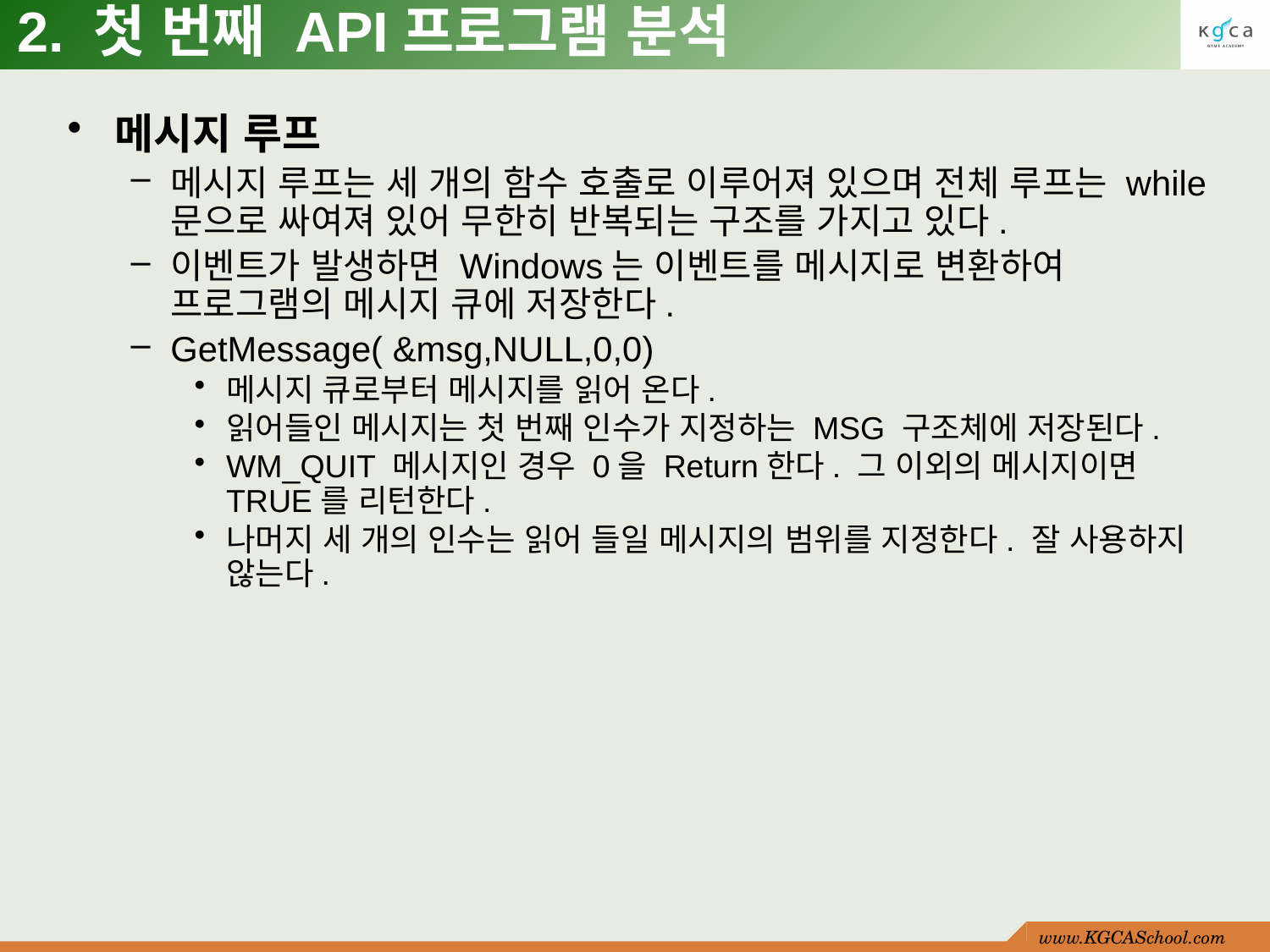

# 2. 첫 번째 API프로그램 분석
메시지 루프
메시지 루프는 세 개의 함수 호출로 이루어져 있으며 전체 루프는 while문으로 싸여져 있어 무한히 반복되는 구조를 가지고 있다.
이벤트가 발생하면 Windows는 이벤트를 메시지로 변환하여 프로그램의 메시지 큐에 저장한다.
GetMessage( &msg,NULL,0,0)
메시지 큐로부터 메시지를 읽어 온다.
읽어들인 메시지는 첫 번째 인수가 지정하는 MSG 구조체에 저장된다.
WM_QUIT 메시지인 경우 0을 Return한다. 그 이외의 메시지이면 TRUE를 리턴한다.
나머지 세 개의 인수는 읽어 들일 메시지의 범위를 지정한다. 잘 사용하지 않는다.